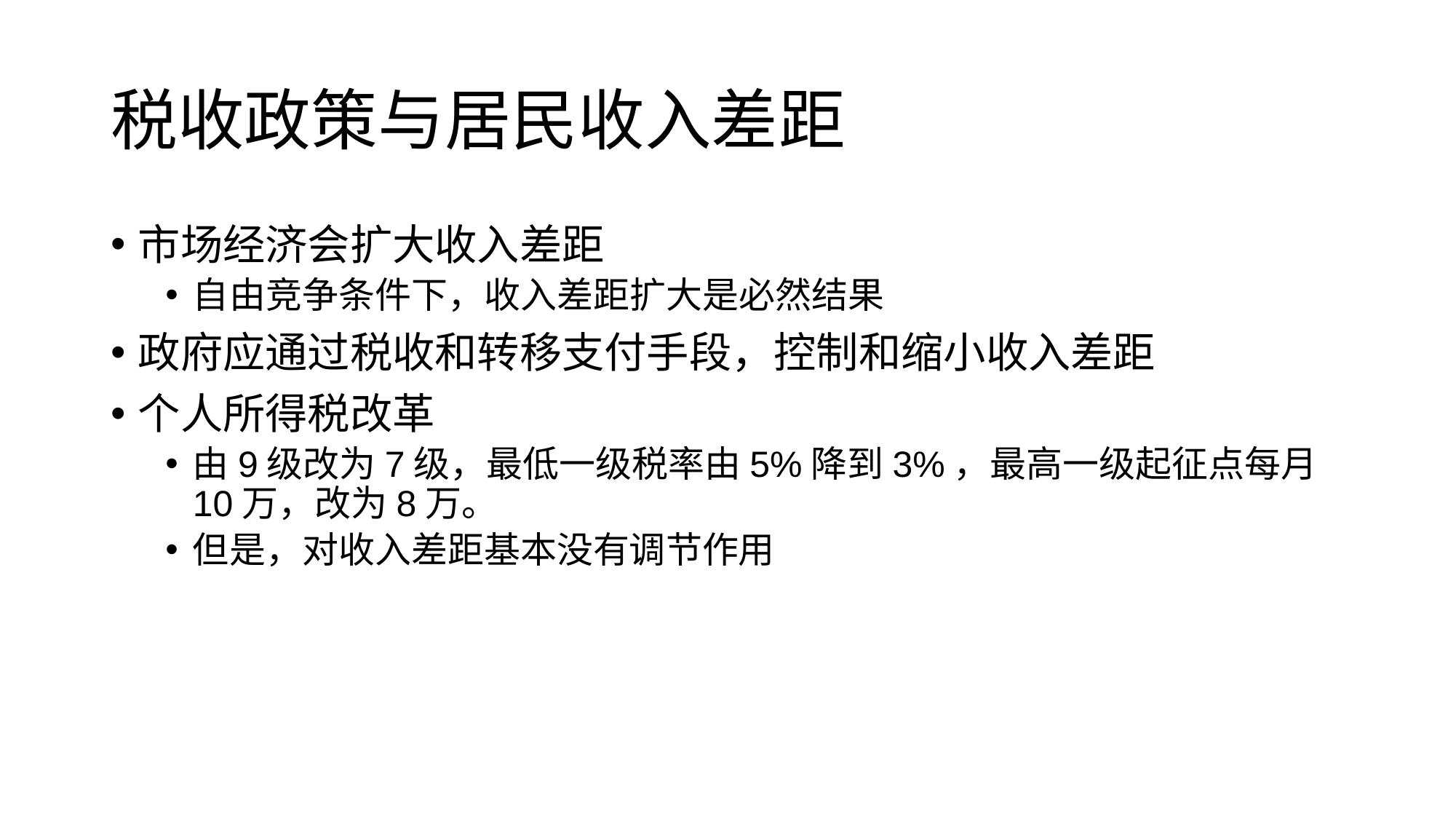

# 税收政策与居民收入差距
市场经济会扩大收入差距
自由竞争条件下，收入差距扩大是必然结果
政府应通过税收和转移支付手段，控制和缩小收入差距
个人所得税改革
由9级改为7级，最低一级税率由5%降到3%，最高一级起征点每月10万，改为8万。
但是，对收入差距基本没有调节作用